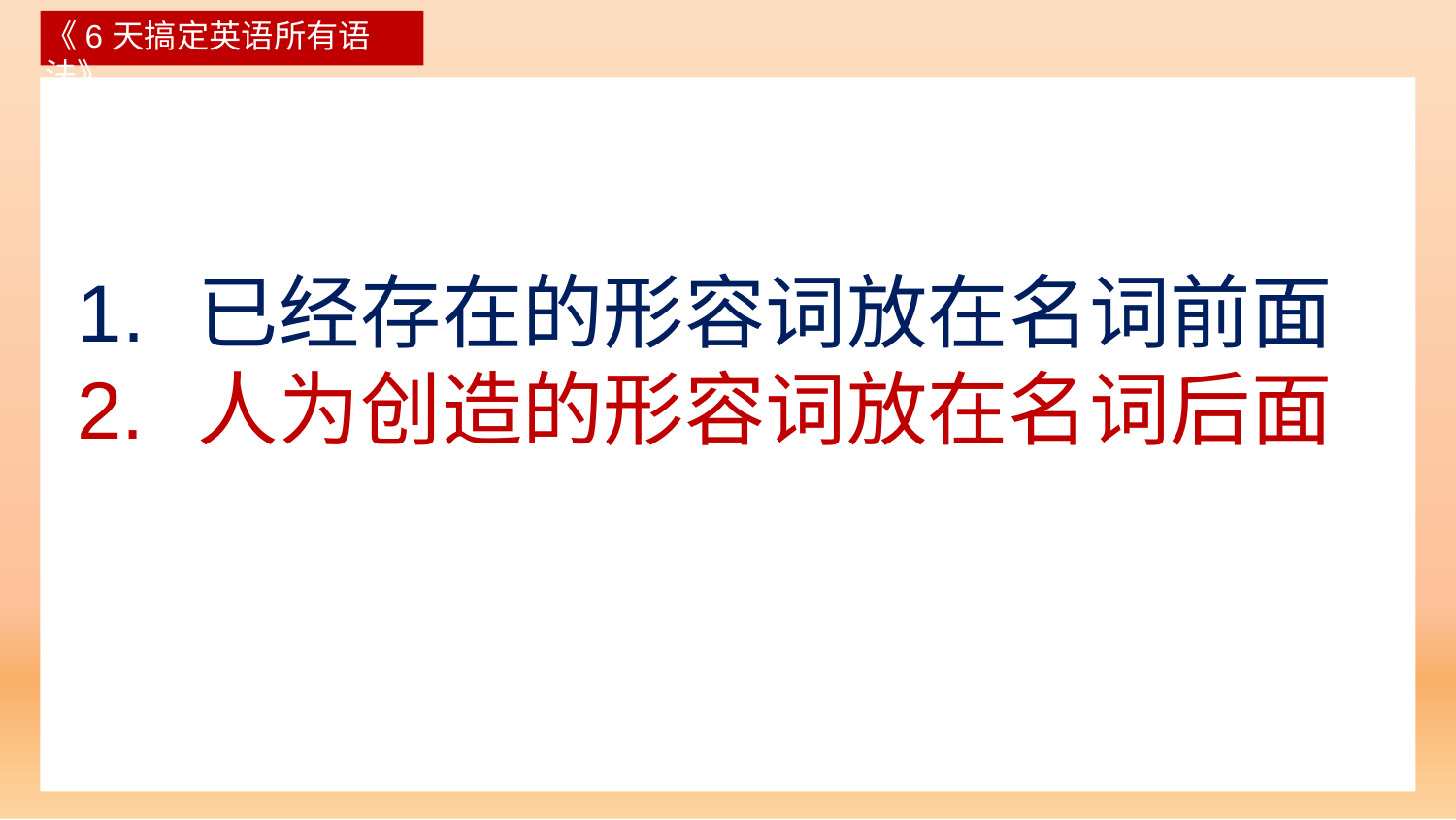

《6天搞定英语所有语法》
# 1.	已经存在的形容词放在名词前面
2.	人为创造的形容词放在名词后面